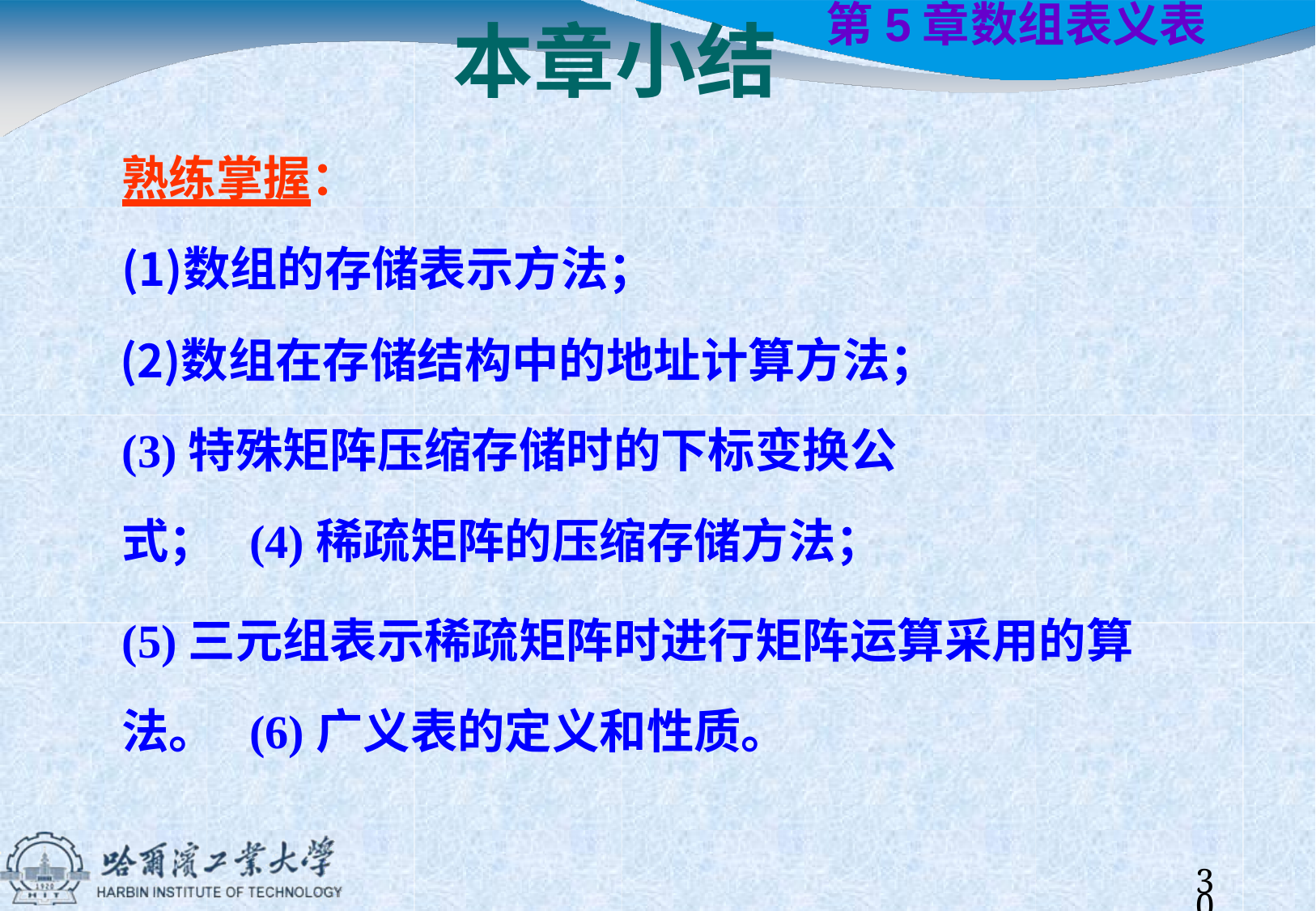

# 第5章	数组表义表
本章小结
熟练掌握：
数组的存储表示方法；
数组在存储结构中的地址计算方法；  (3)特殊矩阵压缩存储时的下标变换公式；  (4)稀疏矩阵的压缩存储方法；
(5)三元组表示稀疏矩阵时进行矩阵运算采用的算法。  (6)广义表的定义和性质。
30